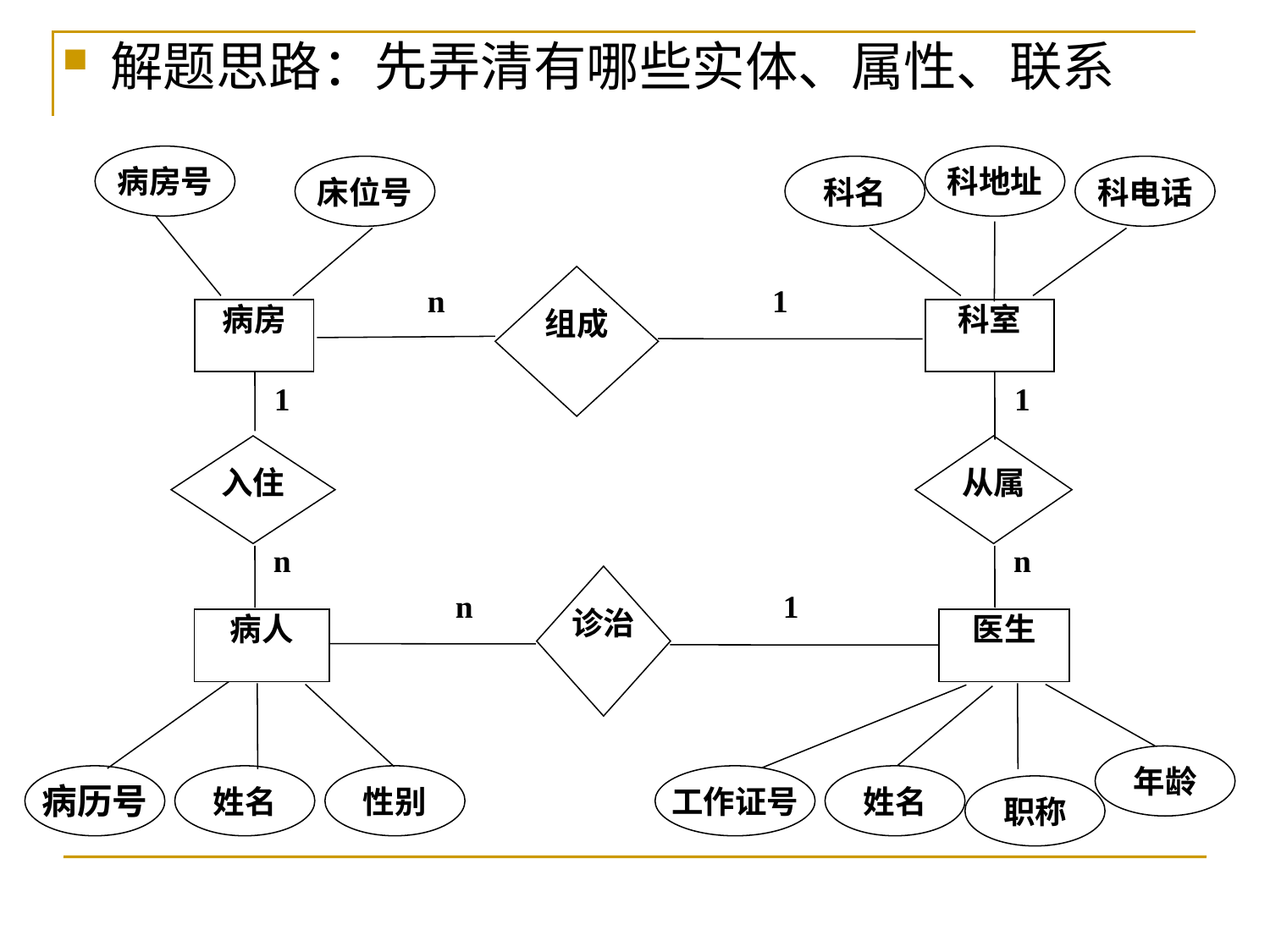

解题思路：先弄清有哪些实体、属性、联系
病房号
科地址
床位号
科名
科电话

组成
n
1
病房
科室

1
1
入住
从属
n
n

诊治
n
1
病人
医生

年龄
病历号
姓名
性别
工作证号
姓名
职称